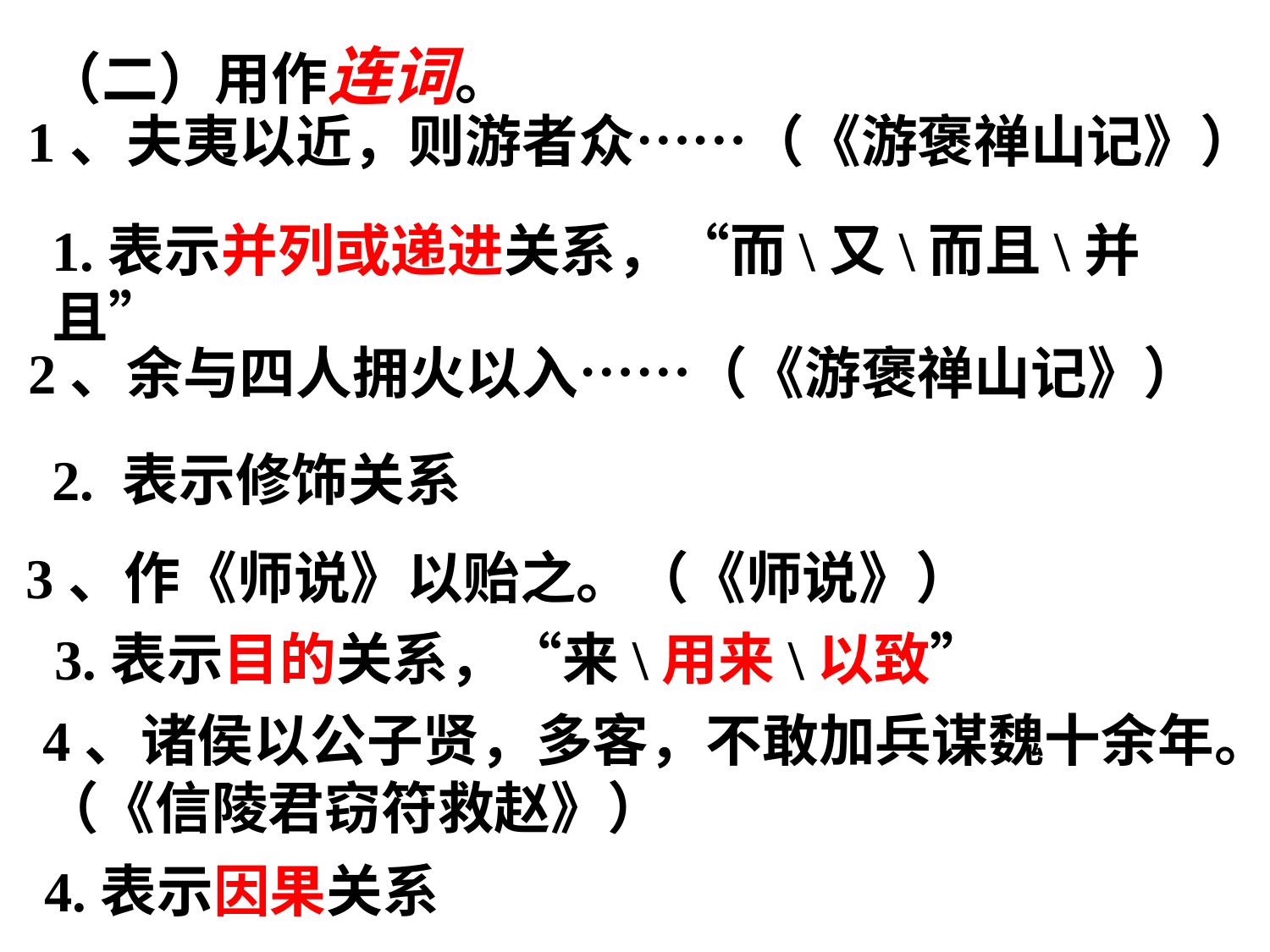

（二）用作连词。
1、夫夷以近，则游者众……（《游褒禅山记》）
1.表示并列或递进关系，“而\又\而且\并且”
2、余与四人拥火以入……（《游褒禅山记》）
2. 表示修饰关系
3、作《师说》以贻之。（《师说》）
3.表示目的关系，“来\用来\以致”
4、诸侯以公子贤，多客，不敢加兵谋魏十余年。（《信陵君窃符救赵》）
4.表示因果关系